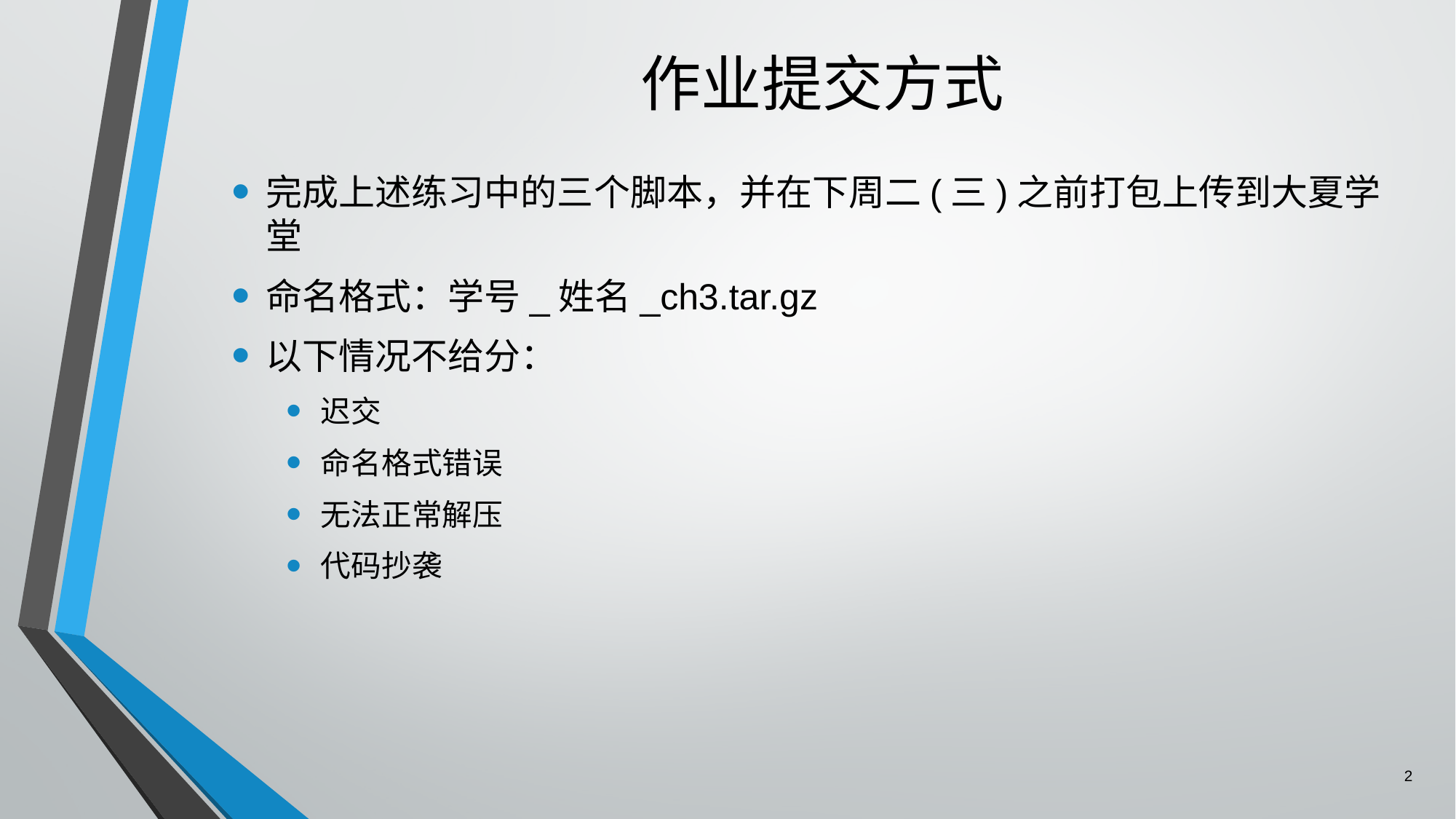

# 作业提交方式
完成上述练习中的三个脚本，并在下周二(三)之前打包上传到大夏学堂
命名格式：学号_姓名_ch3.tar.gz
以下情况不给分：
迟交
命名格式错误
无法正常解压
代码抄袭

2